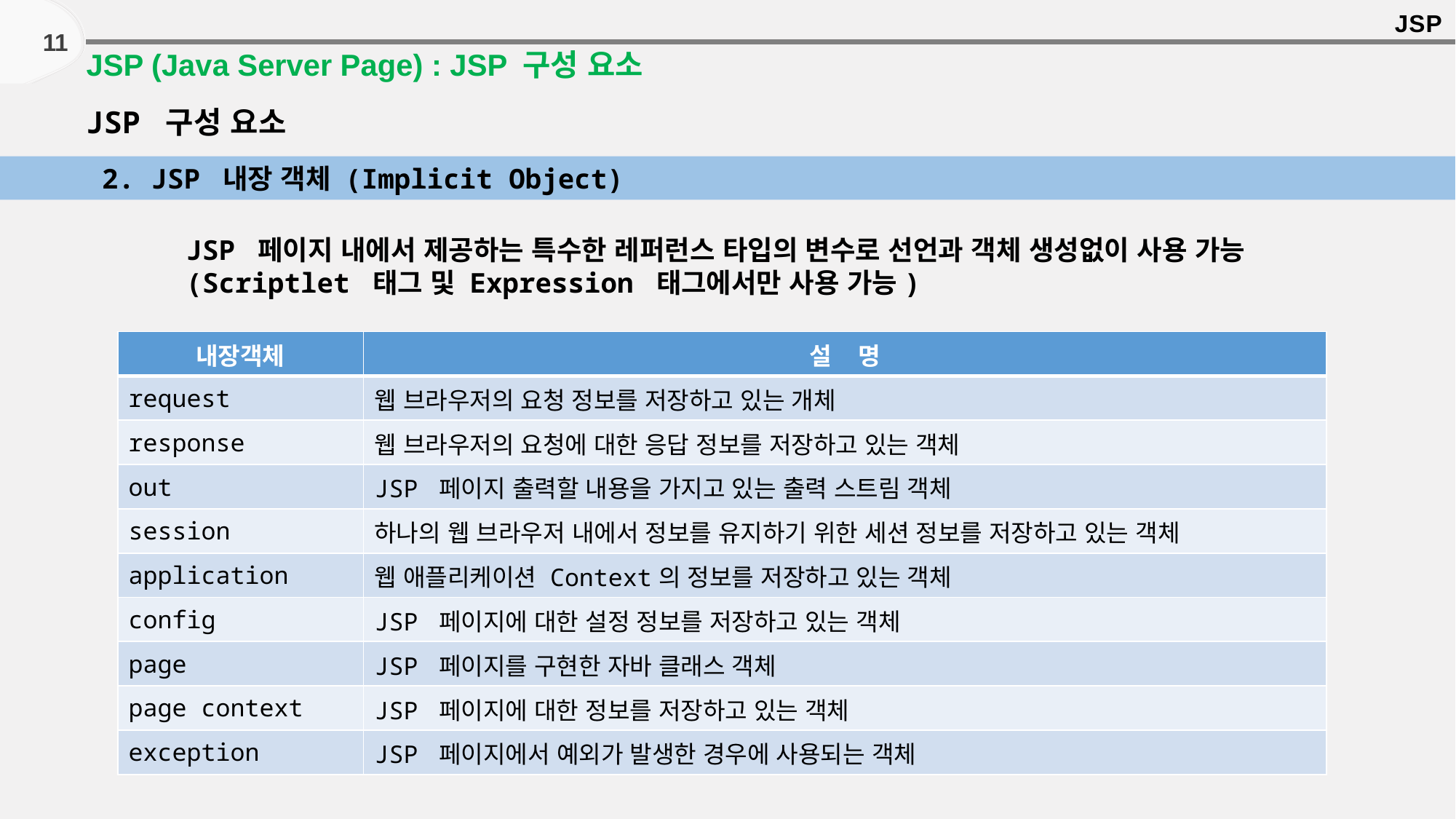

JSP
11
JSP (Java Server Page) : JSP 구성 요소
JSP 구성 요소
2. JSP 내장 객체 (Implicit Object)
JSP 페이지 내에서 제공하는 특수한 레퍼런스 타입의 변수로 선언과 객체 생성없이 사용 가능
(Scriptlet 태그 및 Expression 태그에서만 사용 가능)
| 내장객체 | 설 명 |
| --- | --- |
| request | 웹 브라우저의 요청 정보를 저장하고 있는 개체 |
| response | 웹 브라우저의 요청에 대한 응답 정보를 저장하고 있는 객체 |
| out | JSP 페이지 출력할 내용을 가지고 있는 출력 스트림 객체 |
| session | 하나의 웹 브라우저 내에서 정보를 유지하기 위한 세션 정보를 저장하고 있는 객체 |
| application | 웹 애플리케이션 Context의 정보를 저장하고 있는 객체 |
| config | JSP 페이지에 대한 설정 정보를 저장하고 있는 객체 |
| page | JSP 페이지를 구현한 자바 클래스 객체 |
| page context | JSP 페이지에 대한 정보를 저장하고 있는 객체 |
| exception | JSP 페이지에서 예외가 발생한 경우에 사용되는 객체 |